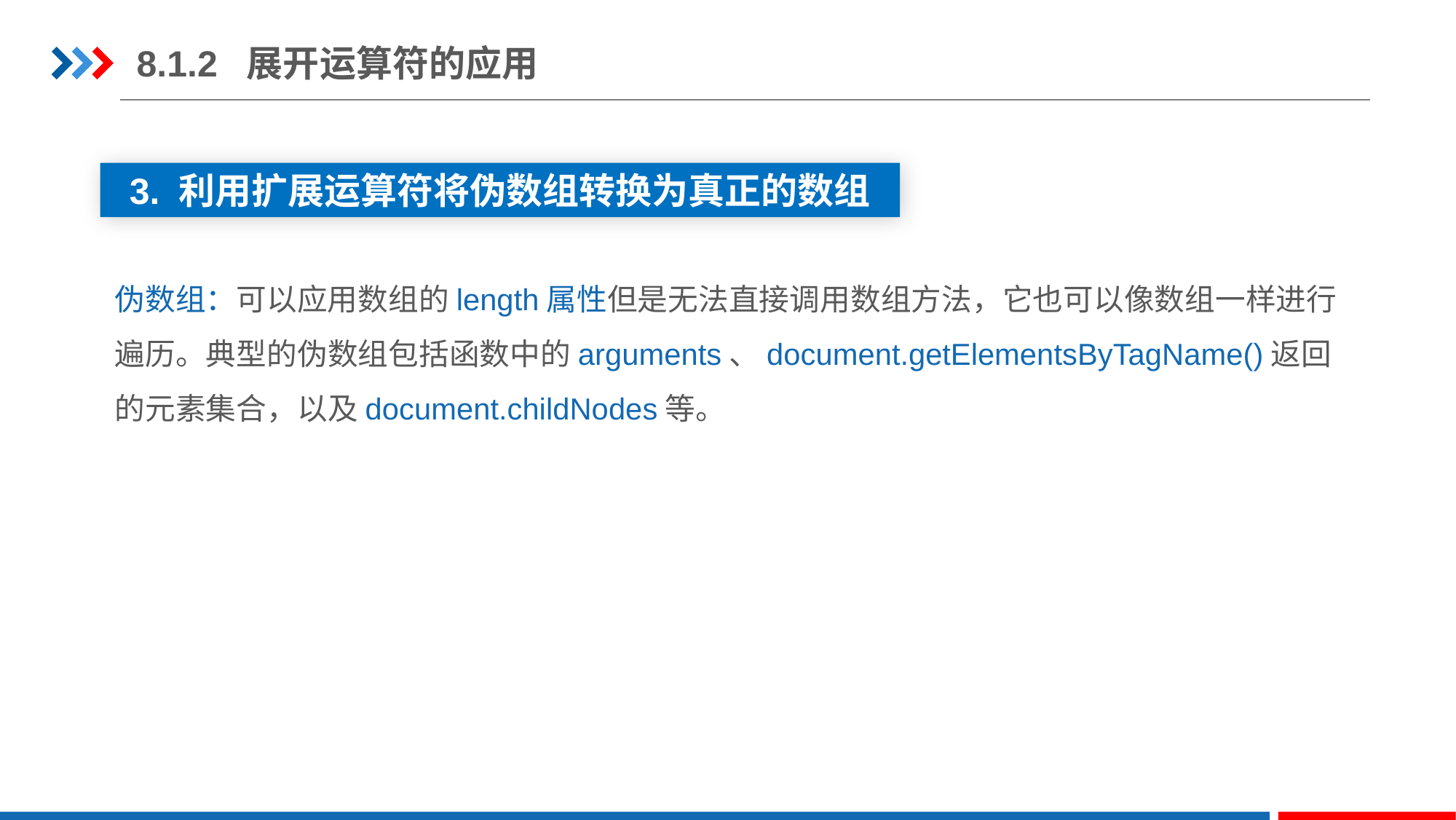

8.1.2  展开运算符的应用
3. 利用扩展运算符将伪数组转换为真正的数组
伪数组：可以应用数组的length属性但是无法直接调用数组方法，它也可以像数组一样进行遍历。典型的伪数组包括函数中的arguments、document.getElementsByTagName()返回的元素集合，以及document.childNodes等。